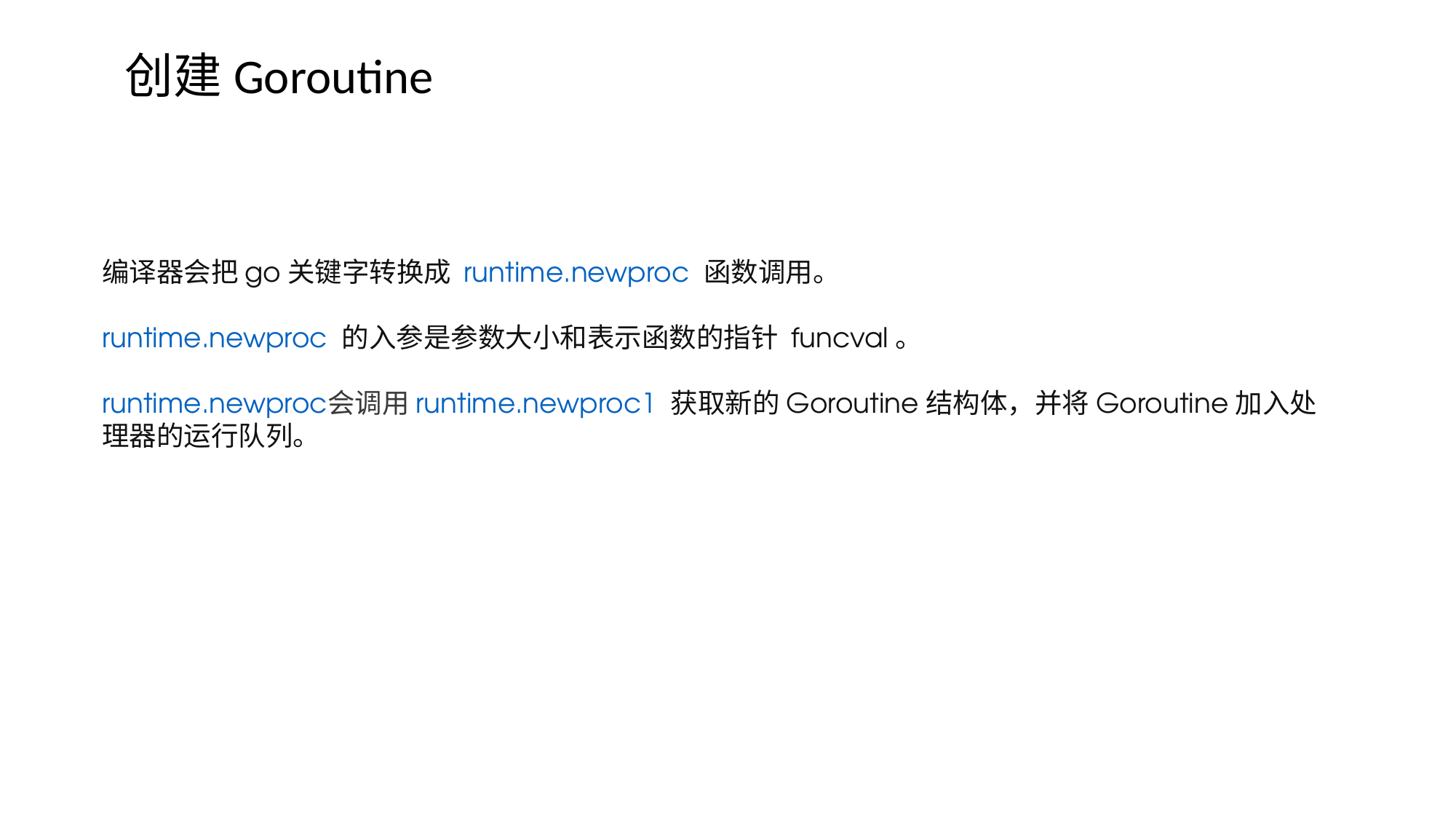

# 创建Goroutine
编译器会把go关键字转换成 runtime.newproc 函数调用。

runtime.newproc 的入参是参数大小和表示函数的指针 funcval。

runtime.newproc会调用runtime.newproc1 获取新的Goroutine结构体，并将Goroutine加入处理器的运行队列。